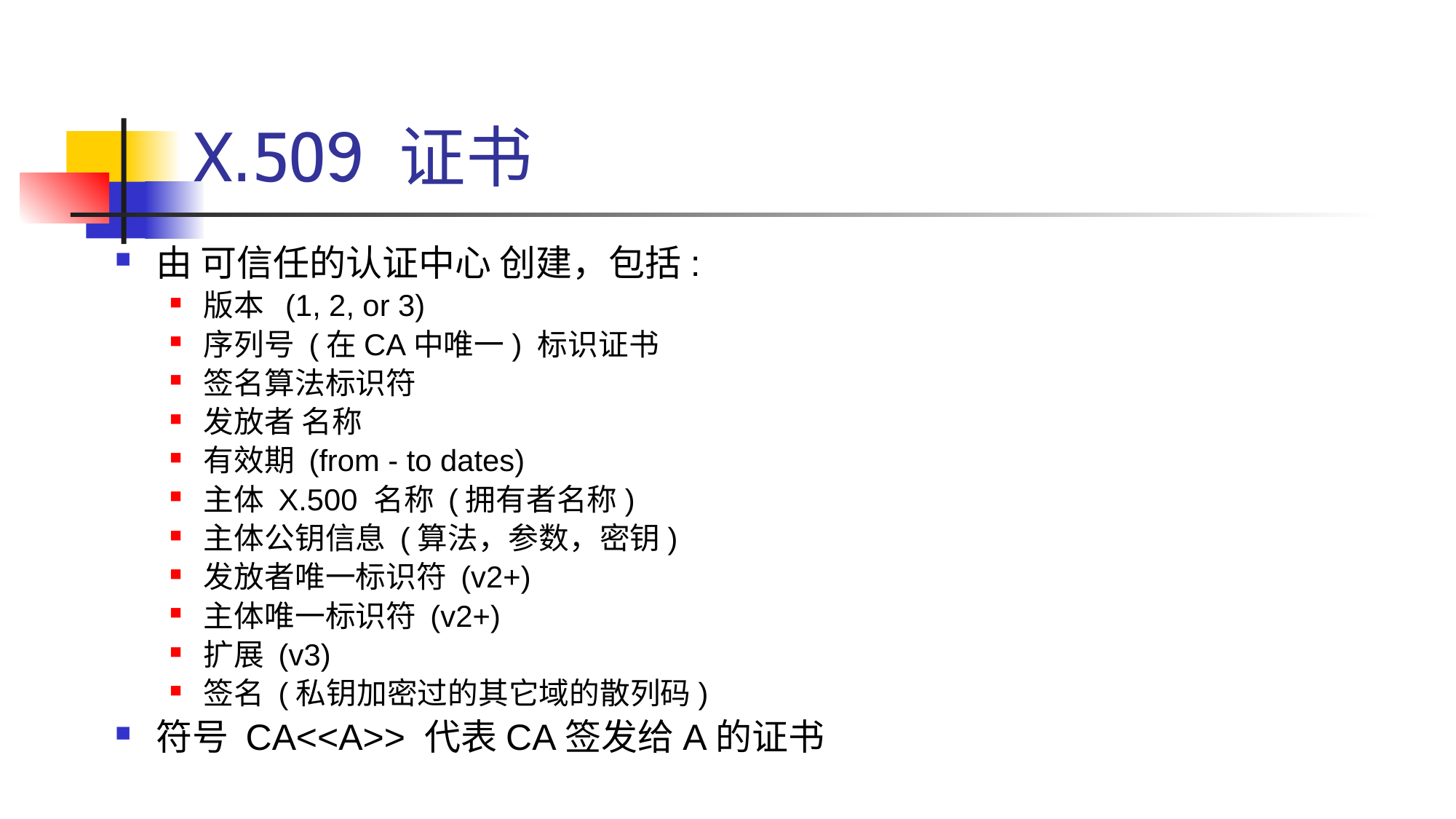

# X.509 证书
由 可信任的认证中心 创建，包括:
版本  (1, 2, or 3)
序列号 (在CA中唯一) 标识证书
签名算法标识符
发放者 名称
有效期 (from - to dates)
主体 X.500 名称 (拥有者名称)
主体公钥信息 (算法，参数，密钥)
发放者唯一标识符 (v2+)
主体唯一标识符 (v2+)
扩展 (v3)
签名 (私钥加密过的其它域的散列码)
符号 CA<<A>> 代表CA签发给A的证书